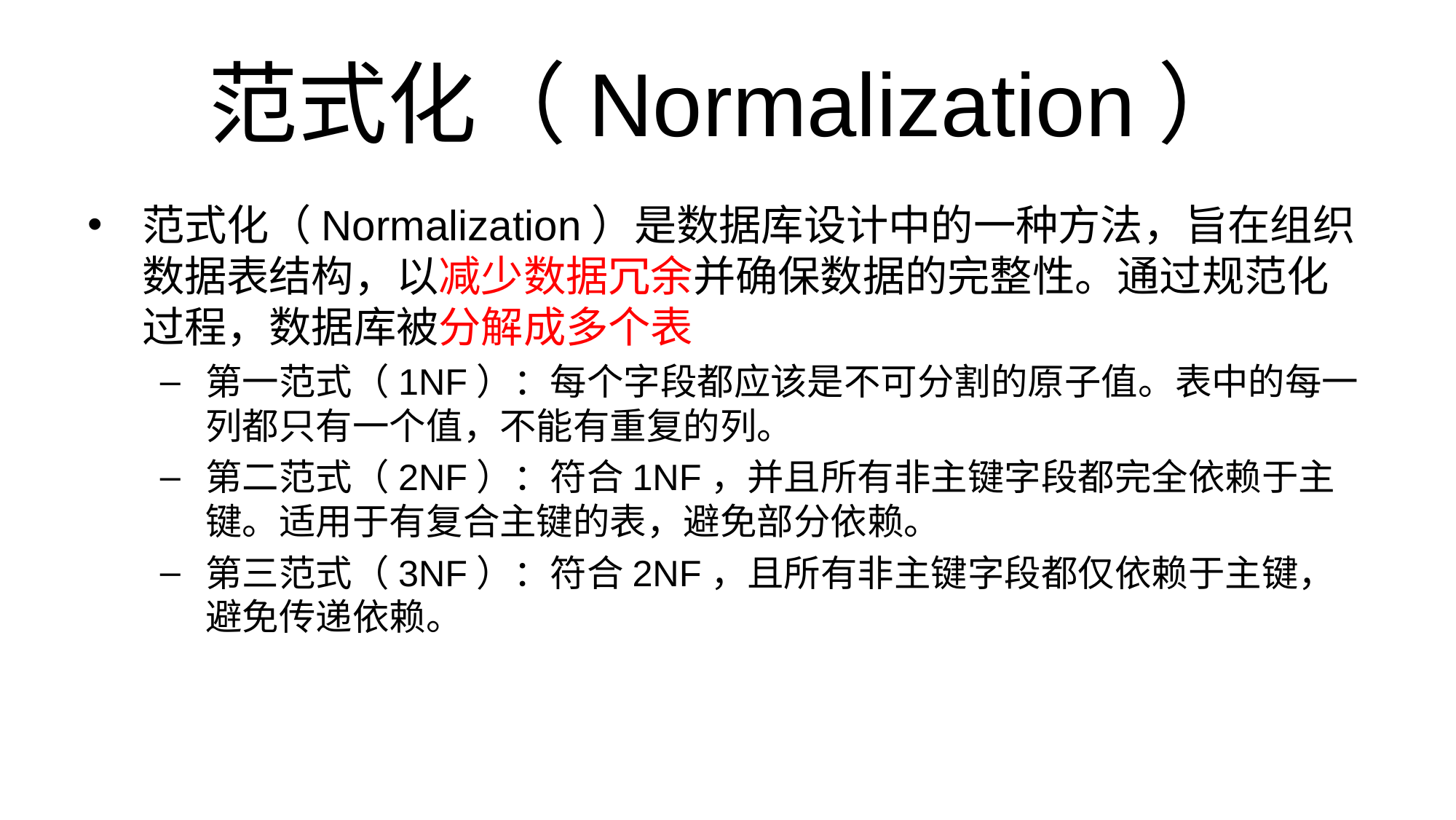

# 范式化（Normalization）
范式化（Normalization）是数据库设计中的一种方法，旨在组织数据表结构，以减少数据冗余并确保数据的完整性。通过规范化过程，数据库被分解成多个表
第一范式（1NF）：每个字段都应该是不可分割的原子值。表中的每一列都只有一个值，不能有重复的列。
第二范式（2NF）：符合1NF，并且所有非主键字段都完全依赖于主键。适用于有复合主键的表，避免部分依赖。
第三范式（3NF）：符合2NF，且所有非主键字段都仅依赖于主键，避免传递依赖。